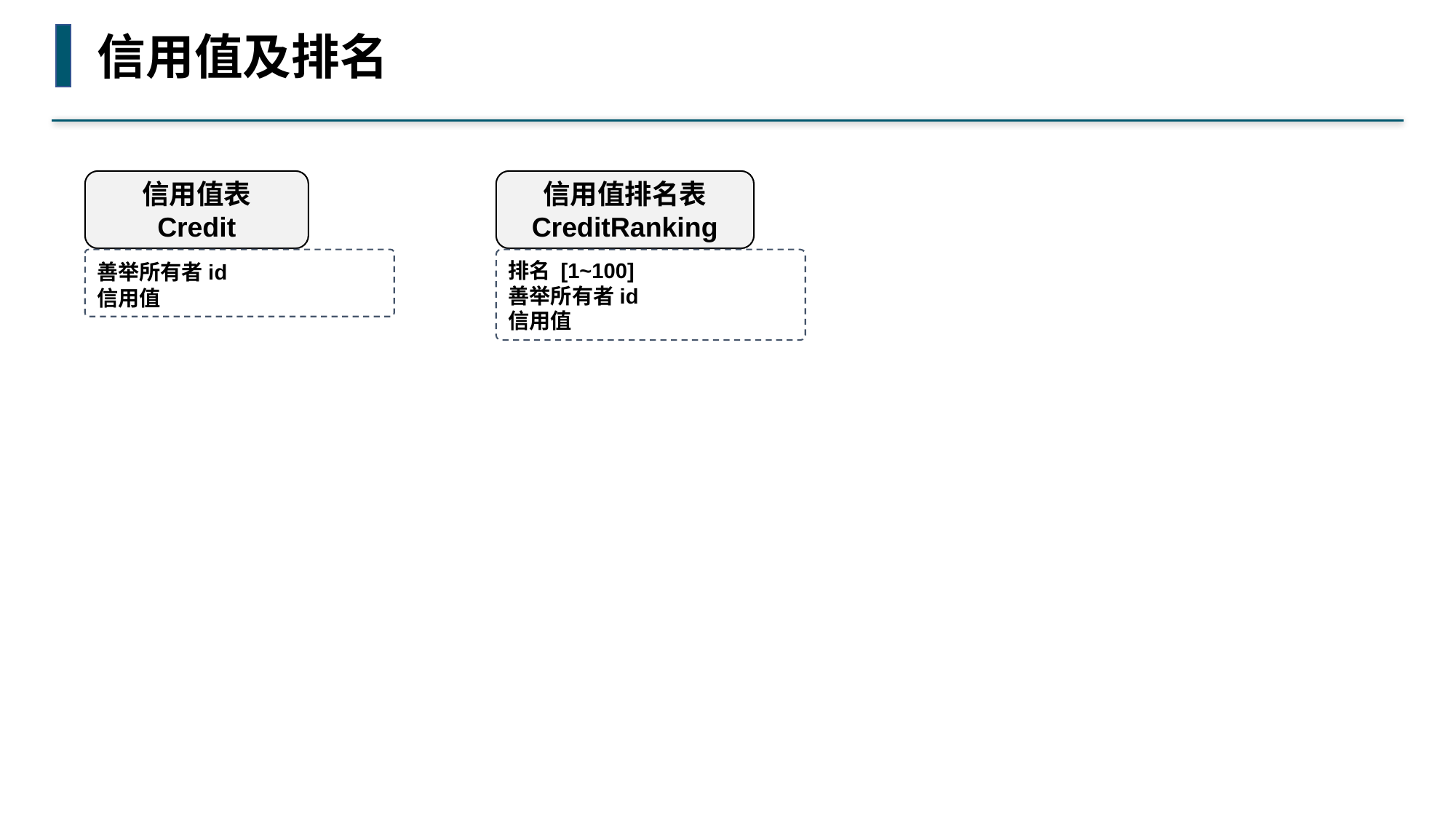

信用值及排名

信用值表
Credit
信用值排名表
CreditRanking
善举所有者id
信用值

排名 [1~100]
善举所有者id
信用值